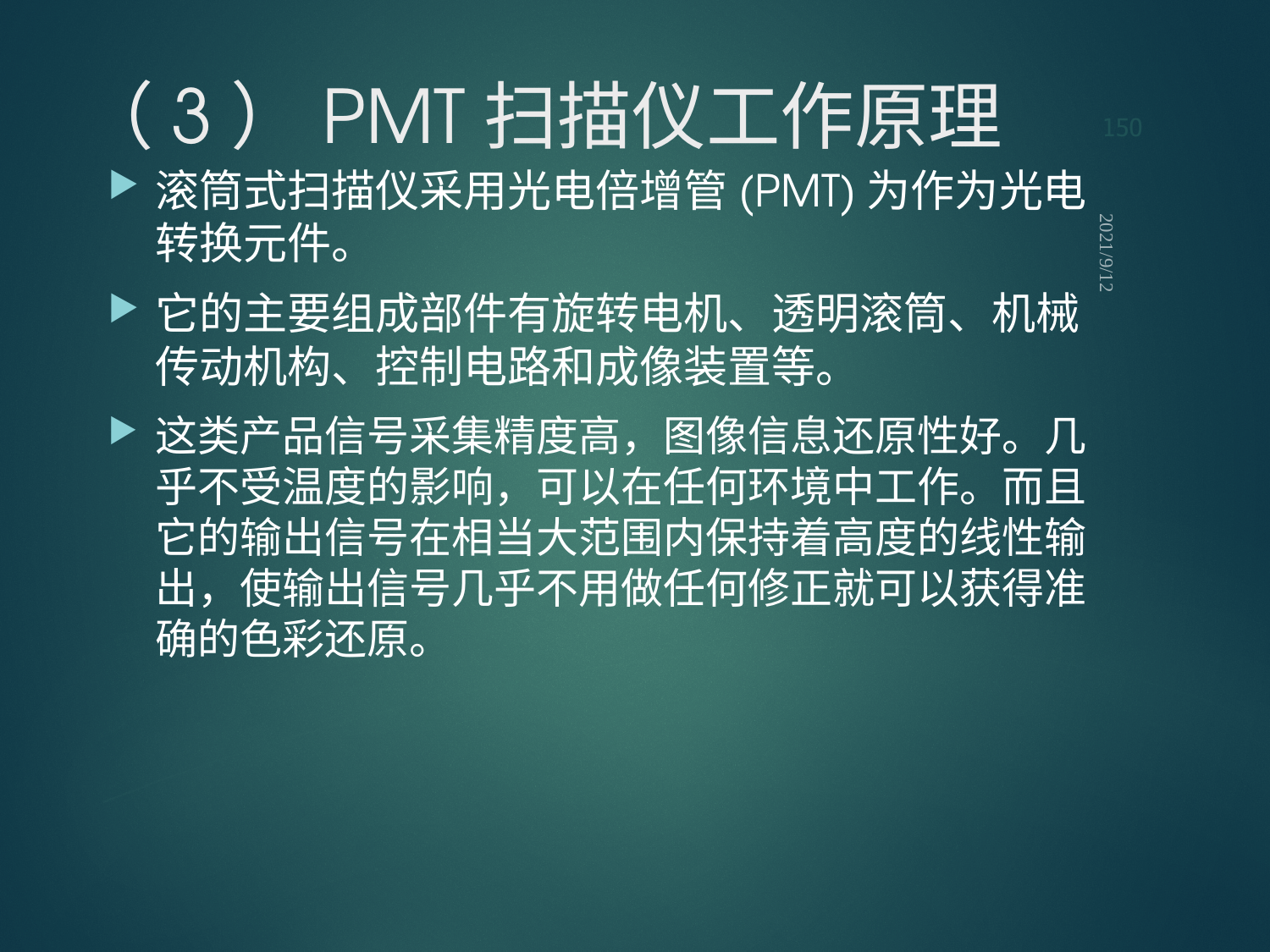

150
# （3）PMT扫描仪工作原理
滚筒式扫描仪采用光电倍增管(PMT)为作为光电转换元件。
它的主要组成部件有旋转电机、透明滚筒、机械传动机构、控制电路和成像装置等。
这类产品信号采集精度高，图像信息还原性好。几乎不受温度的影响，可以在任何环境中工作。而且它的输出信号在相当大范围内保持着高度的线性输出，使输出信号几乎不用做任何修正就可以获得准确的色彩还原。

2021/9/12